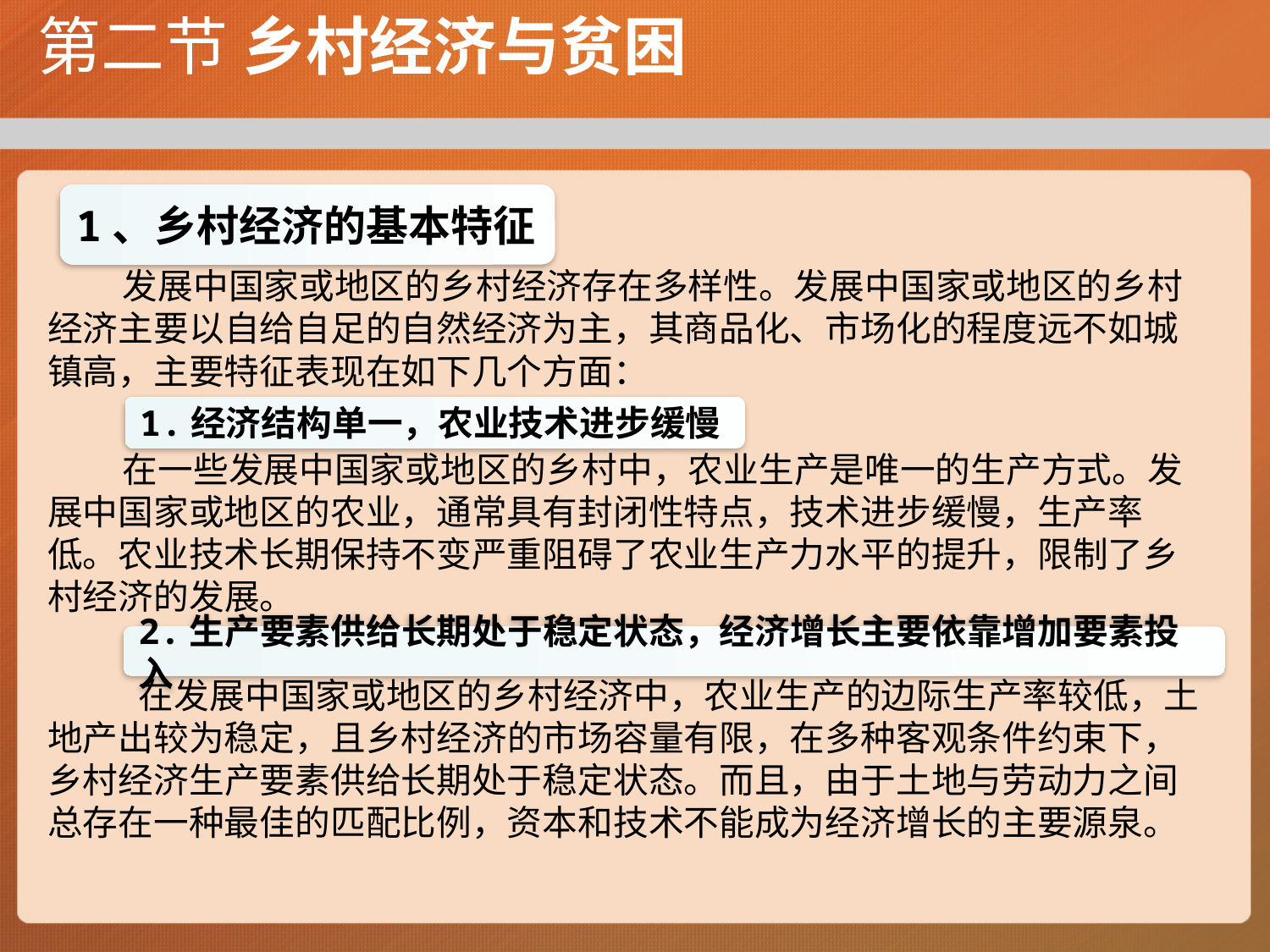

# 第二节 乡村经济与贫困
1、乡村经济的基本特征

发展中国家或地区的乡村经济存在多样性。发展中国家或地区的乡村经济主要以自给自足的自然经济为主，其商品化、市场化的程度远不如城镇高，主要特征表现在如下几个方面：

在一些发展中国家或地区的乡村中，农业生产是唯一的生产方式。发展中国家或地区的农业，通常具有封闭性特点，技术进步缓慢，生产率低。农业技术长期保持不变严重阻碍了农业生产力水平的提升，限制了乡村经济的发展。

 在发展中国家或地区的乡村经济中，农业生产的边际生产率较低，土地产出较为稳定，且乡村经济的市场容量有限，在多种客观条件约束下，乡村经济生产要素供给长期处于稳定状态。而且，由于土地与劳动力之间总存在一种最佳的匹配比例，资本和技术不能成为经济增长的主要源泉。
1.经济结构单一，农业技术进步缓慢
2.生产要素供给长期处于稳定状态，经济增长主要依靠增加要素投入